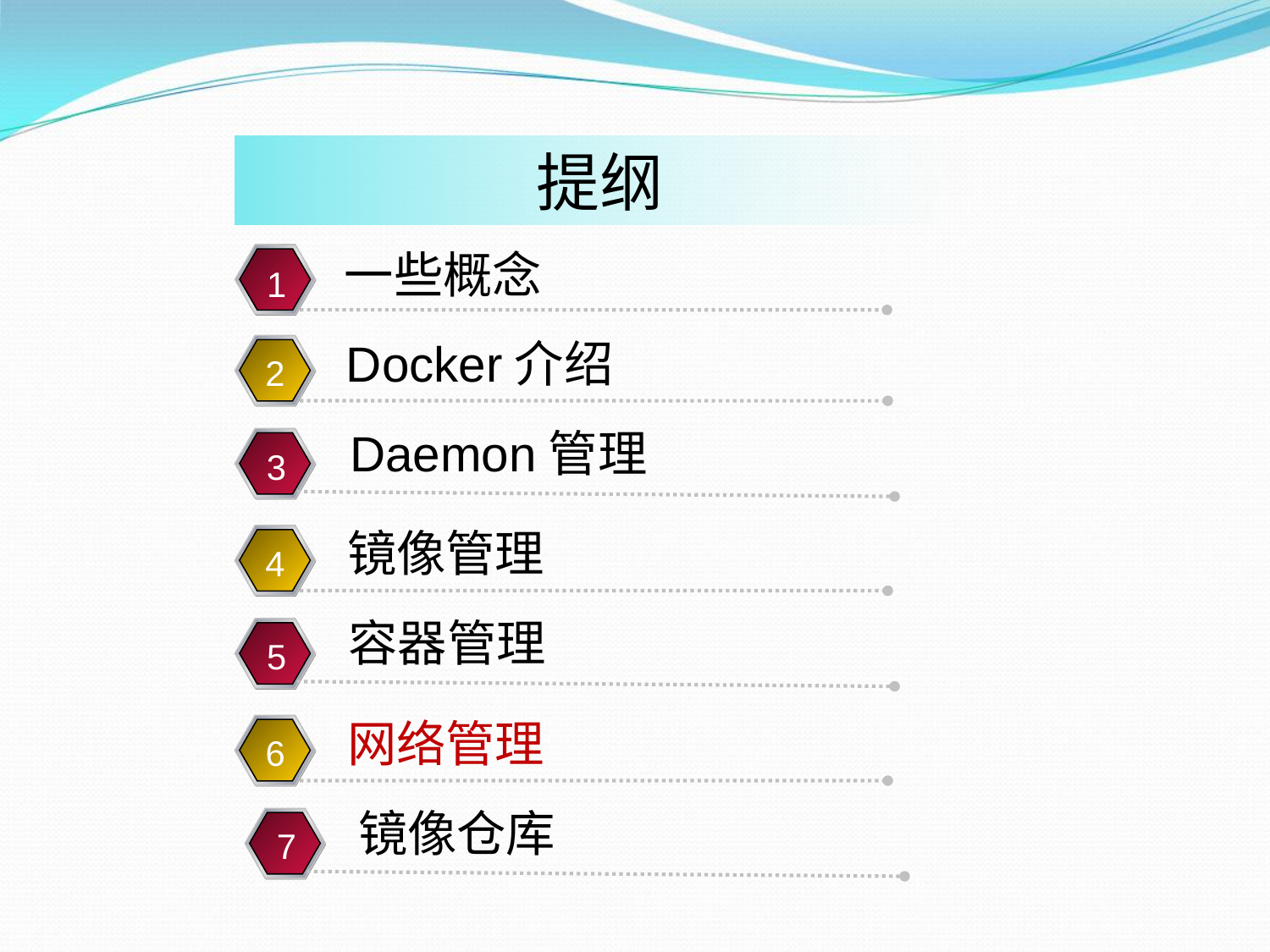

提纲
一些概念

1

Docker介绍

2

Daemon管理

3

镜像管理

4

容器管理

5

网络管理

6

镜像仓库

7